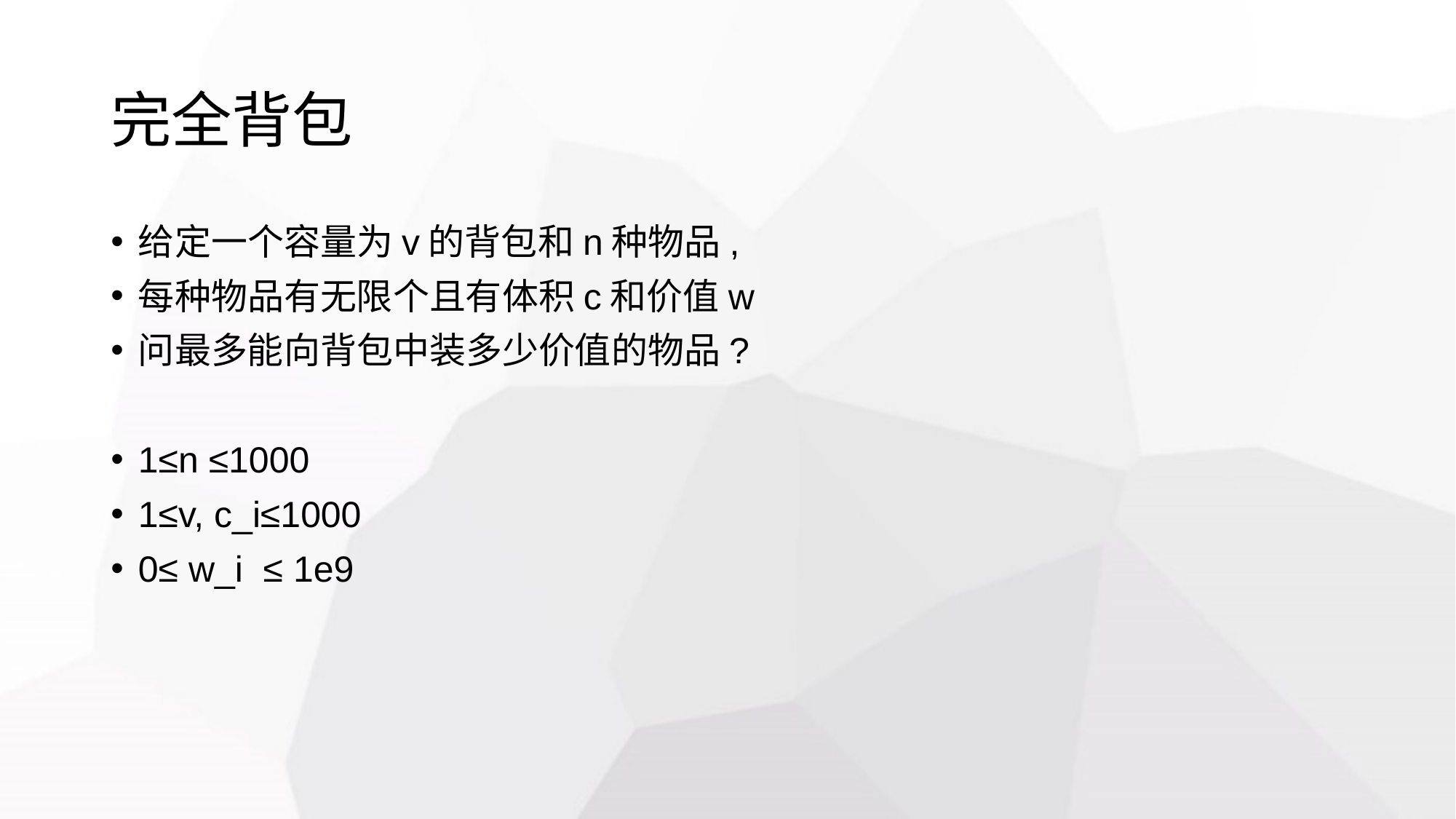

# 完全背包
给定一个容量为v的背包和n种物品,
每种物品有无限个且有体积c和价值w
问最多能向背包中装多少价值的物品?

1≤n ≤1000
1≤v, c_i≤1000
0≤ w_i  ≤ 1e9